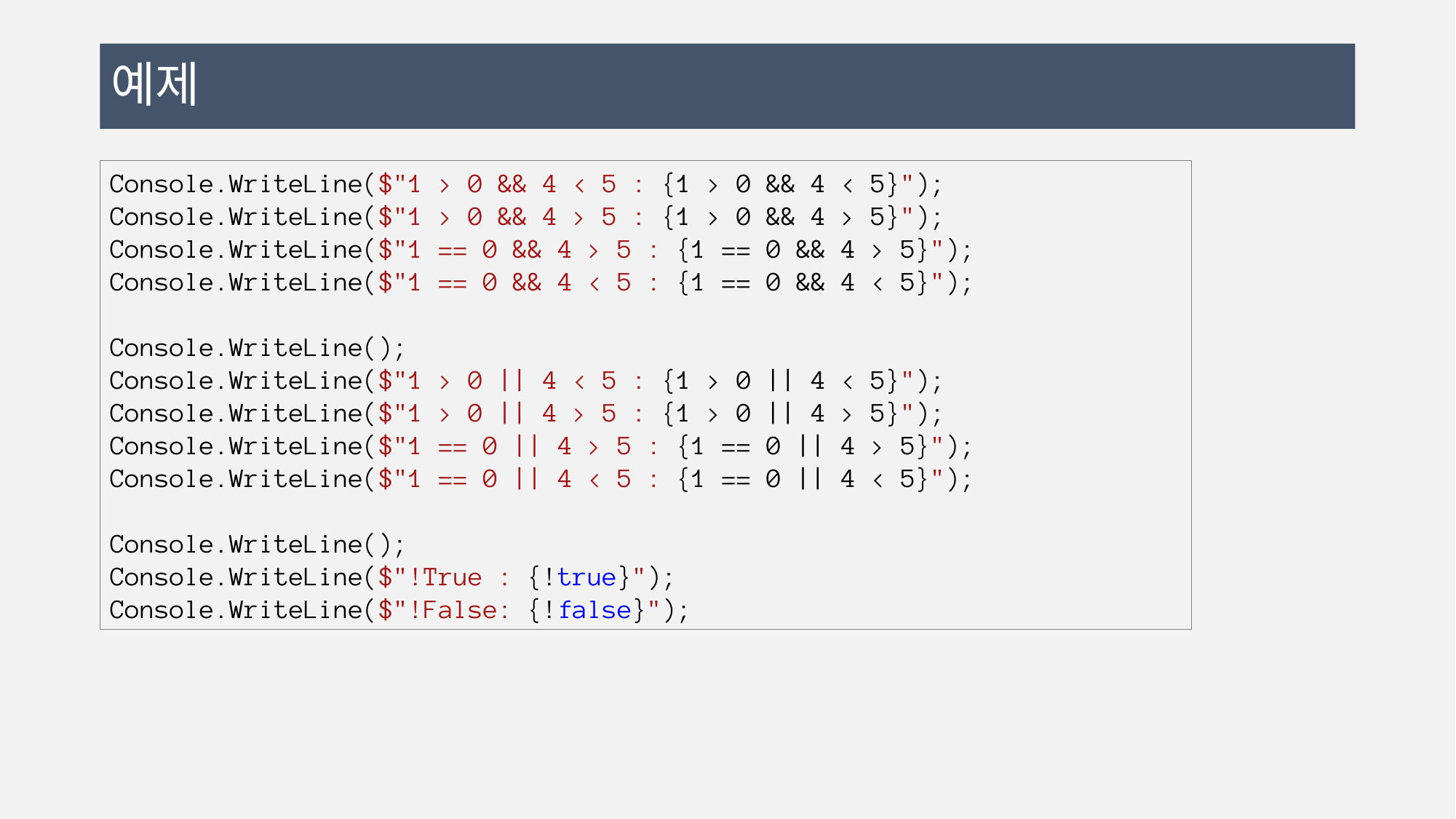

# 예제

Console.WriteLine($"1 > 0 && 4 < 5 : {1 > 0 && 4 < 5}");
Console.WriteLine($"1 > 0 && 4 > 5 : {1 > 0 && 4 > 5}");
Console.WriteLine($"1 == 0 && 4 > 5 : {1 == 0 && 4 > 5}");
Console.WriteLine($"1 == 0 && 4 < 5 : {1 == 0 && 4 < 5}");

Console.WriteLine();
Console.WriteLine($"1 > 0 || 4 < 5 : {1 > 0 || 4 < 5}");
Console.WriteLine($"1 > 0 || 4 > 5 : {1 > 0 || 4 > 5}");
Console.WriteLine($"1 == 0 || 4 > 5 : {1 == 0 || 4 > 5}");
Console.WriteLine($"1 == 0 || 4 < 5 : {1 == 0 || 4 < 5}");

Console.WriteLine();
Console.WriteLine($"!True : {!true}");
Console.WriteLine($"!False: {!false}");